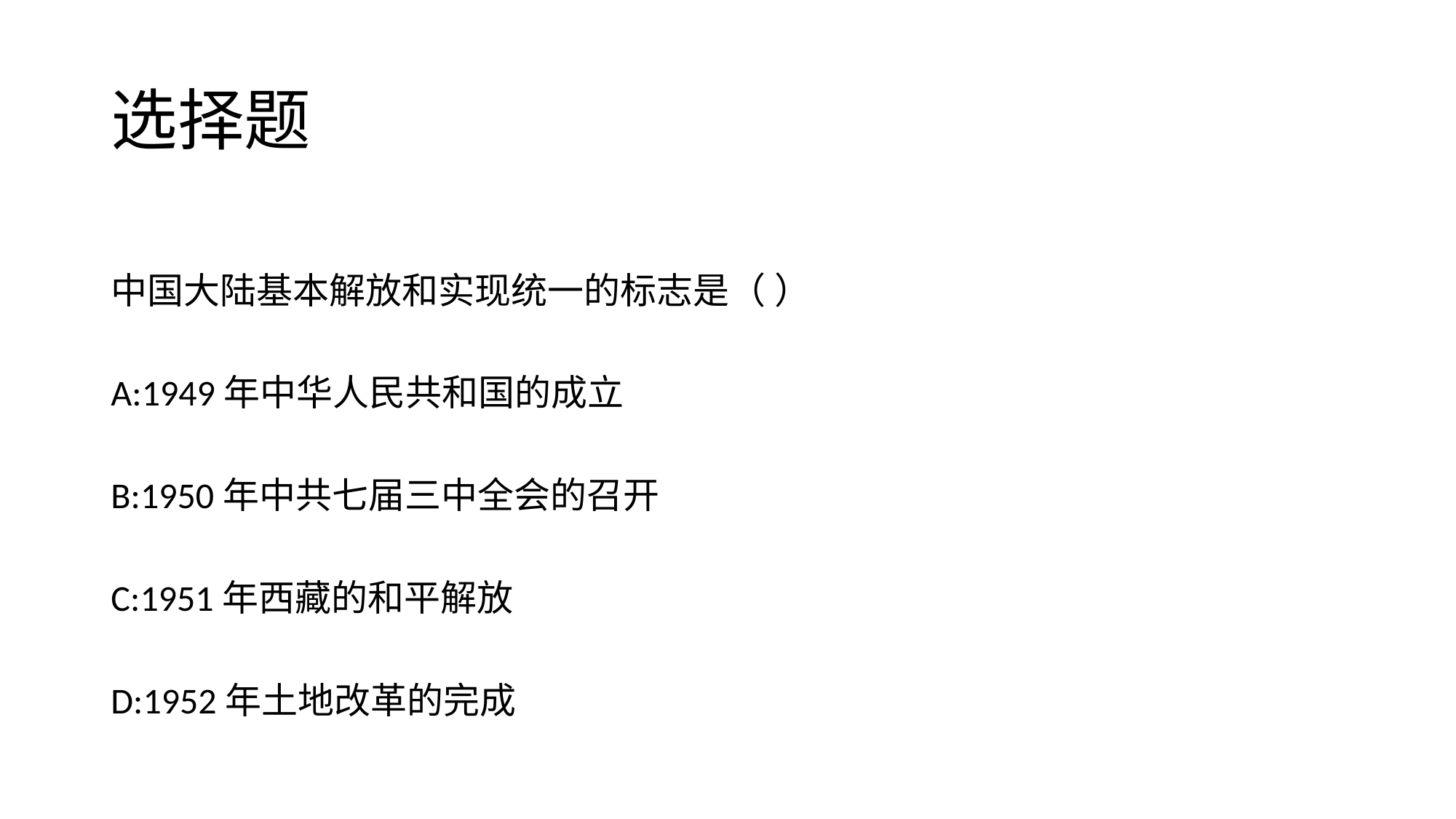

# 选择题
中国大陆基本解放和实现统一的标志是（ ）
A:1949年中华人民共和国的成立
B:1950年中共七届三中全会的召开
C:1951年西藏的和平解放
D:1952年土地改革的完成